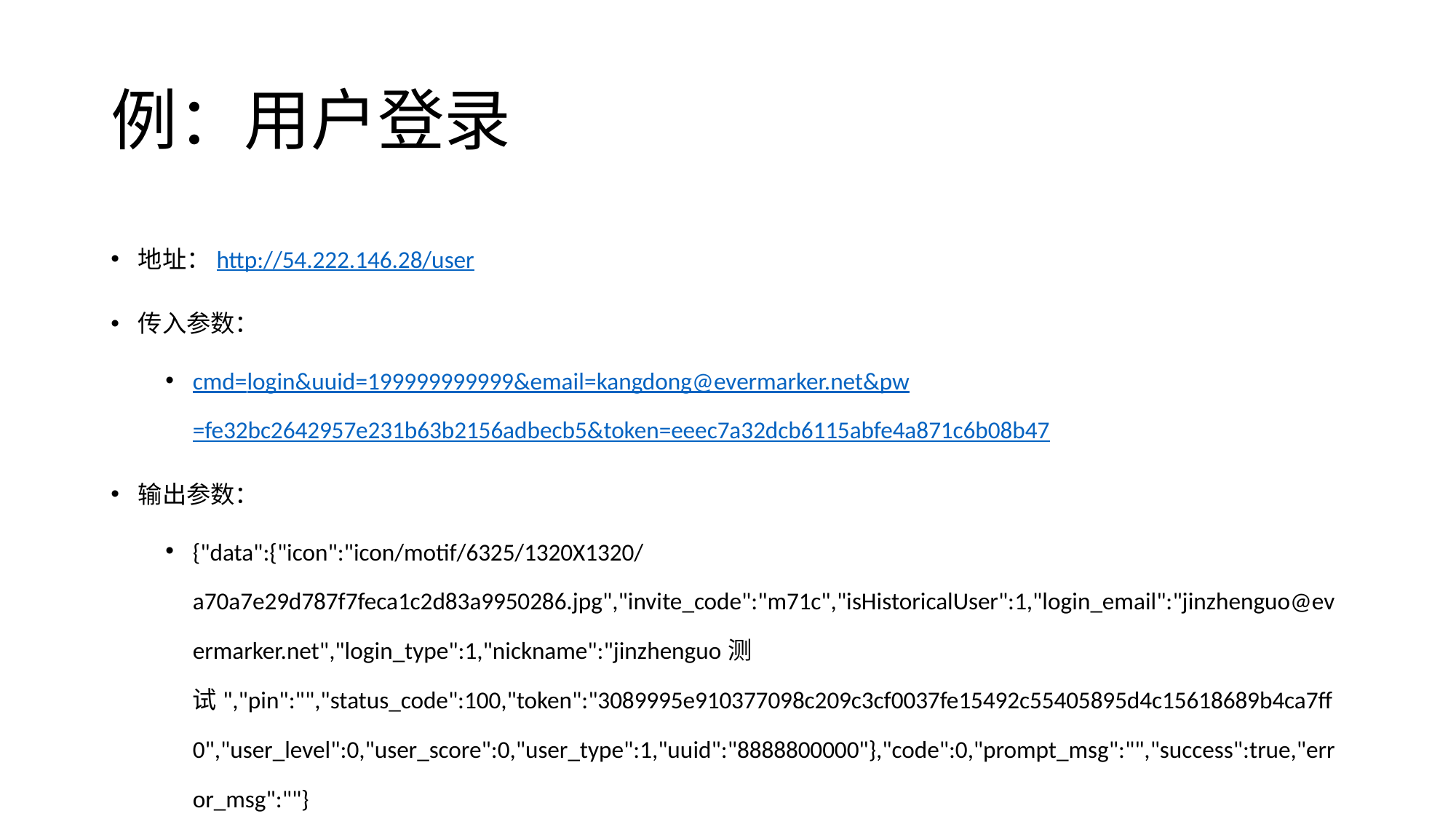

# 例：用户登录
地址：http://54.222.146.28/user
传入参数：
cmd=login&uuid=199999999999&email=kangdong@evermarker.net&pw=fe32bc2642957e231b63b2156adbecb5&token=eeec7a32dcb6115abfe4a871c6b08b47
输出参数：
{"data":{"icon":"icon/motif/6325/1320X1320/a70a7e29d787f7feca1c2d83a9950286.jpg","invite_code":"m71c","isHistoricalUser":1,"login_email":"jinzhenguo@evermarker.net","login_type":1,"nickname":"jinzhenguo测试","pin":"","status_code":100,"token":"3089995e910377098c209c3cf0037fe15492c55405895d4c15618689b4ca7ff0","user_level":0,"user_score":0,"user_type":1,"uuid":"8888800000"},"code":0,"prompt_msg":"","success":true,"error_msg":""}